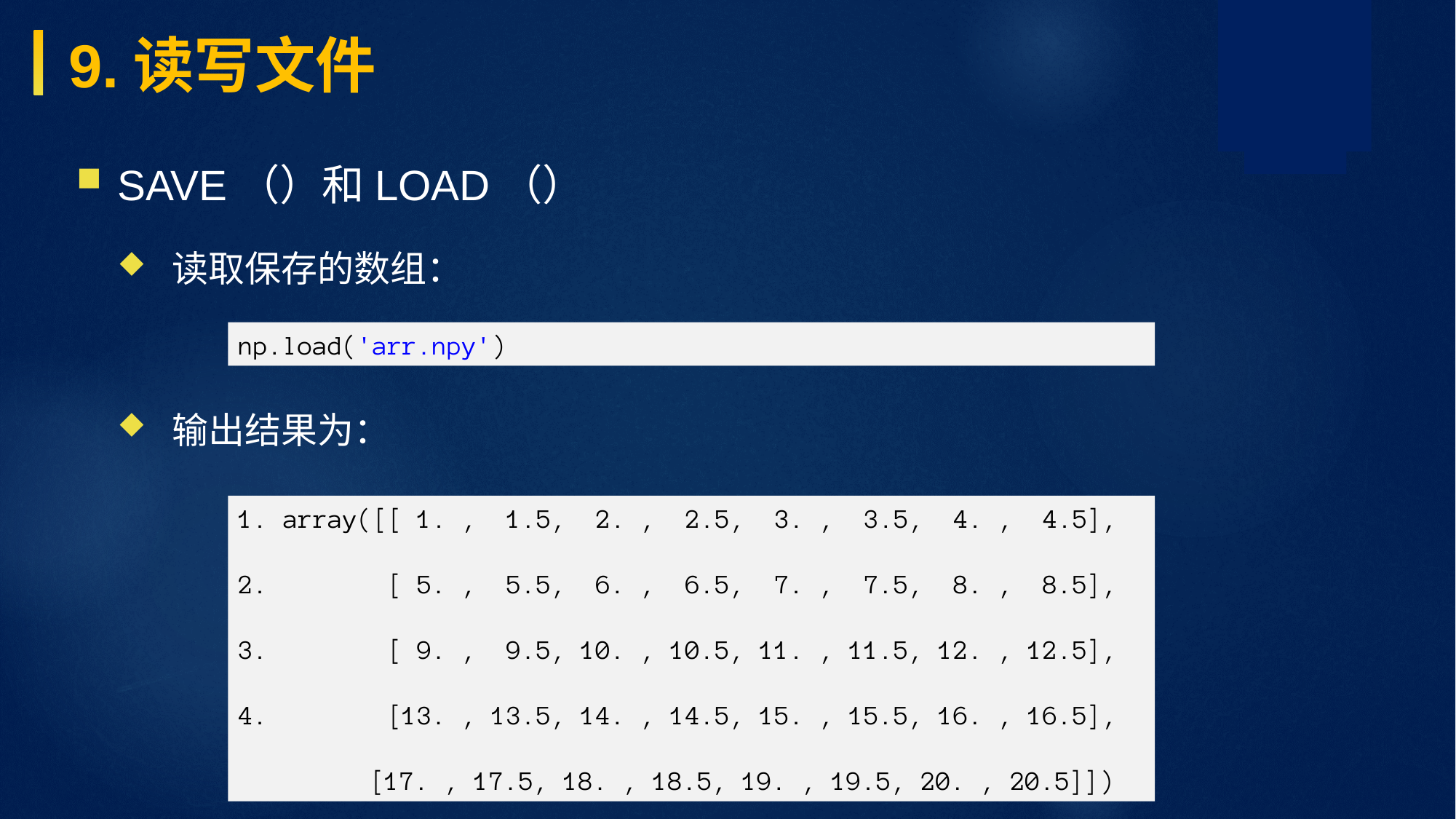

9.读写文件
save（）和load（）
读取保存的数组：

输出结果为：

np.load('arr.npy')
1. array([[ 1. ,  1.5,  2. ,  2.5,  3. ,  3.5,  4. ,  4.5],    2.        [ 5. ,  5.5,  6. ,  6.5,  7. ,  7.5,  8. ,  8.5],    3.        [ 9. ,  9.5, 10. , 10.5, 11. , 11.5, 12. , 12.5],    4.        [13. , 13.5, 14. , 14.5, 15. , 15.5, 16. , 16.5],           [17. , 17.5, 18. , 18.5, 19. , 19.5, 20. , 20.5]])